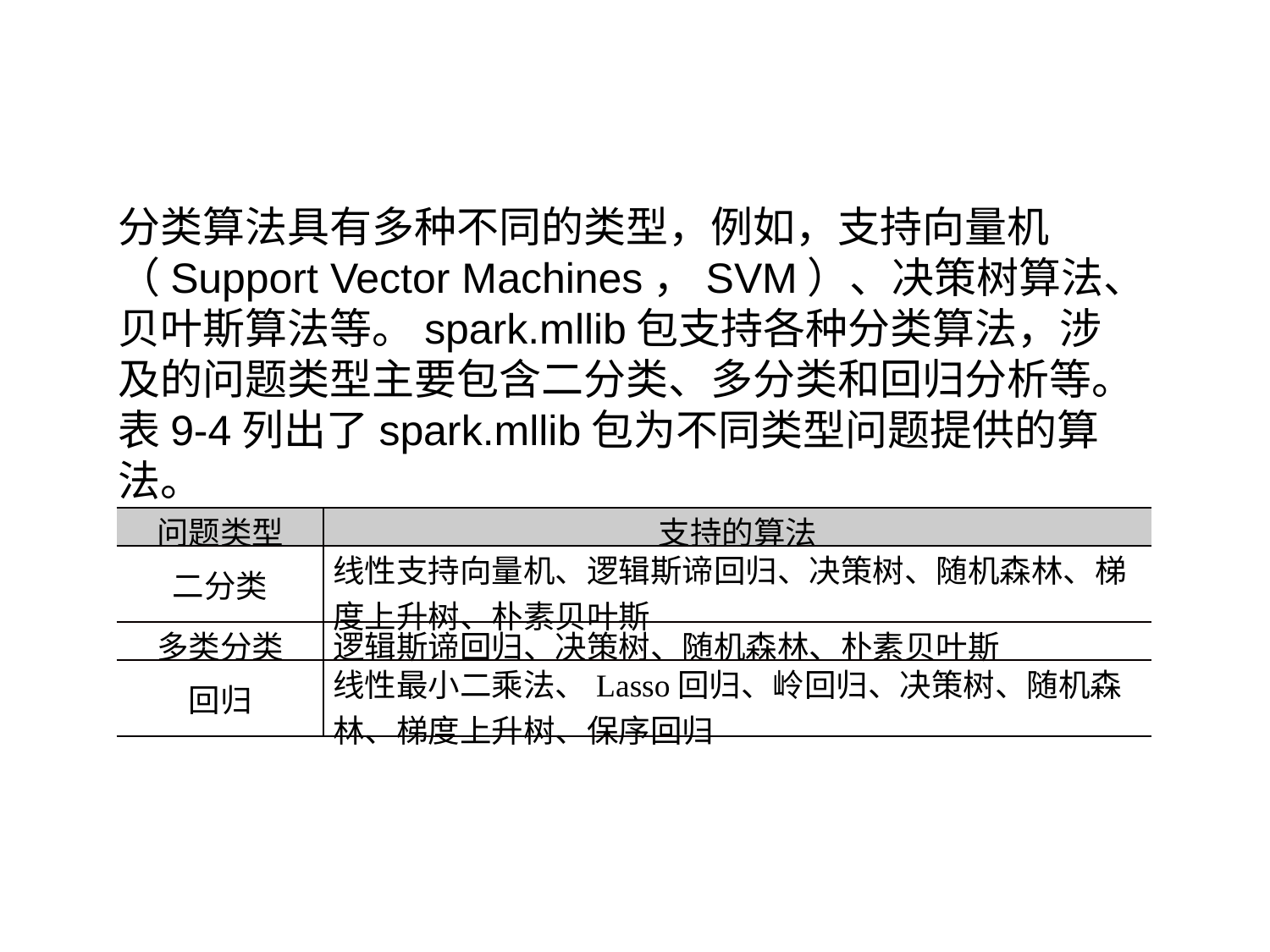

9.7 分类算法
分类算法具有多种不同的类型，例如，支持向量机（Support Vector Machines，SVM）、决策树算法、贝叶斯算法等。spark.mllib包支持各种分类算法，涉及的问题类型主要包含二分类、多分类和回归分析等。表9-4列出了spark.mllib包为不同类型问题提供的算法。
| 问题类型 | 支持的算法 |
| --- | --- |
| 二分类 | 线性支持向量机、逻辑斯谛回归、决策树、随机森林、梯度上升树、朴素贝叶斯 |
| 多类分类 | 逻辑斯谛回归、决策树、随机森林、朴素贝叶斯 |
| 回归 | 线性最小二乘法、Lasso回归、岭回归、决策树、随机森林、梯度上升树、保序回归 |